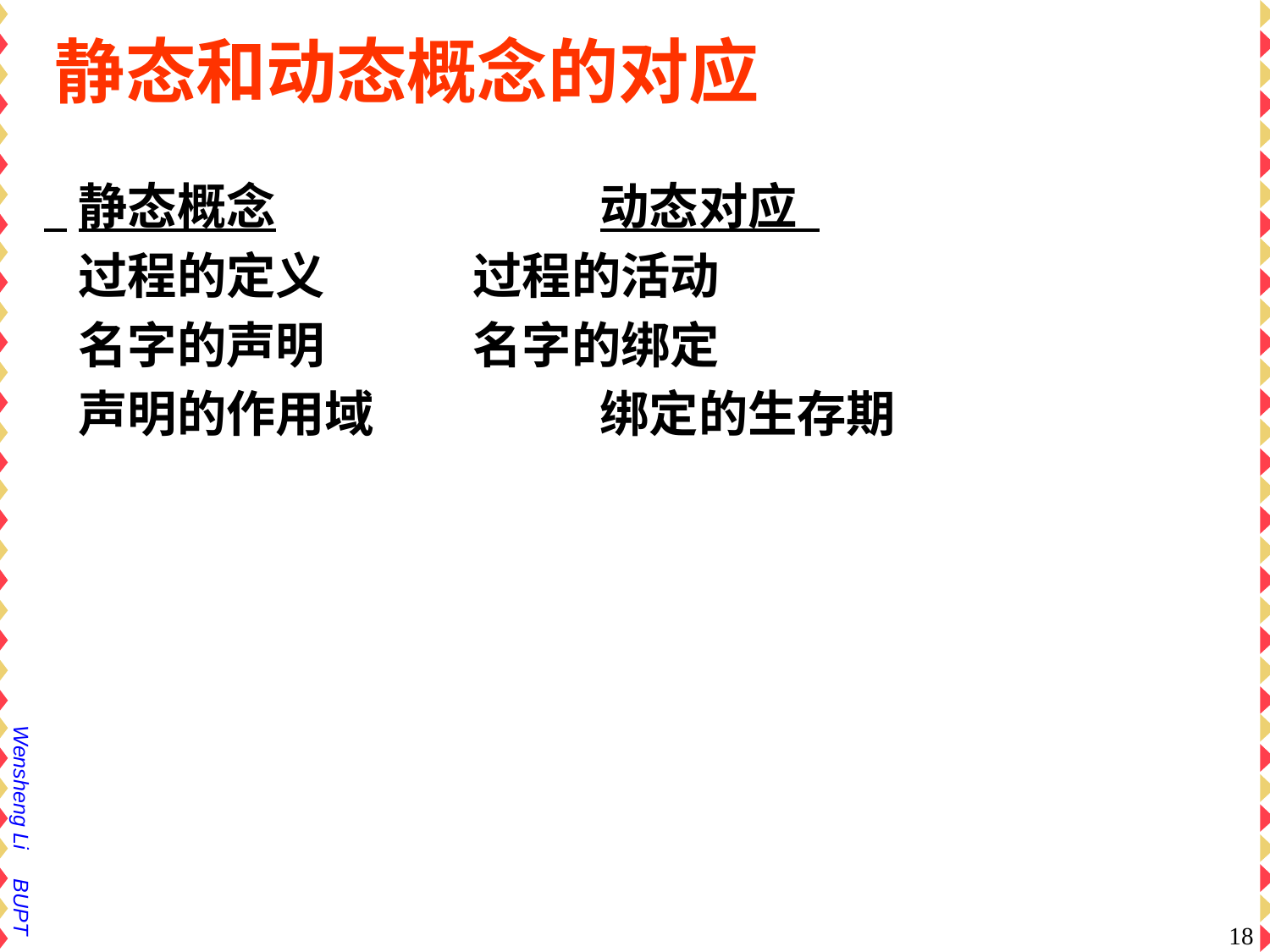

静态和动态概念的对应
  静态概念			动态对应
  过程的定义		过程的活动
  名字的声明		名字的绑定
  声明的作用域		绑定的生存期

18